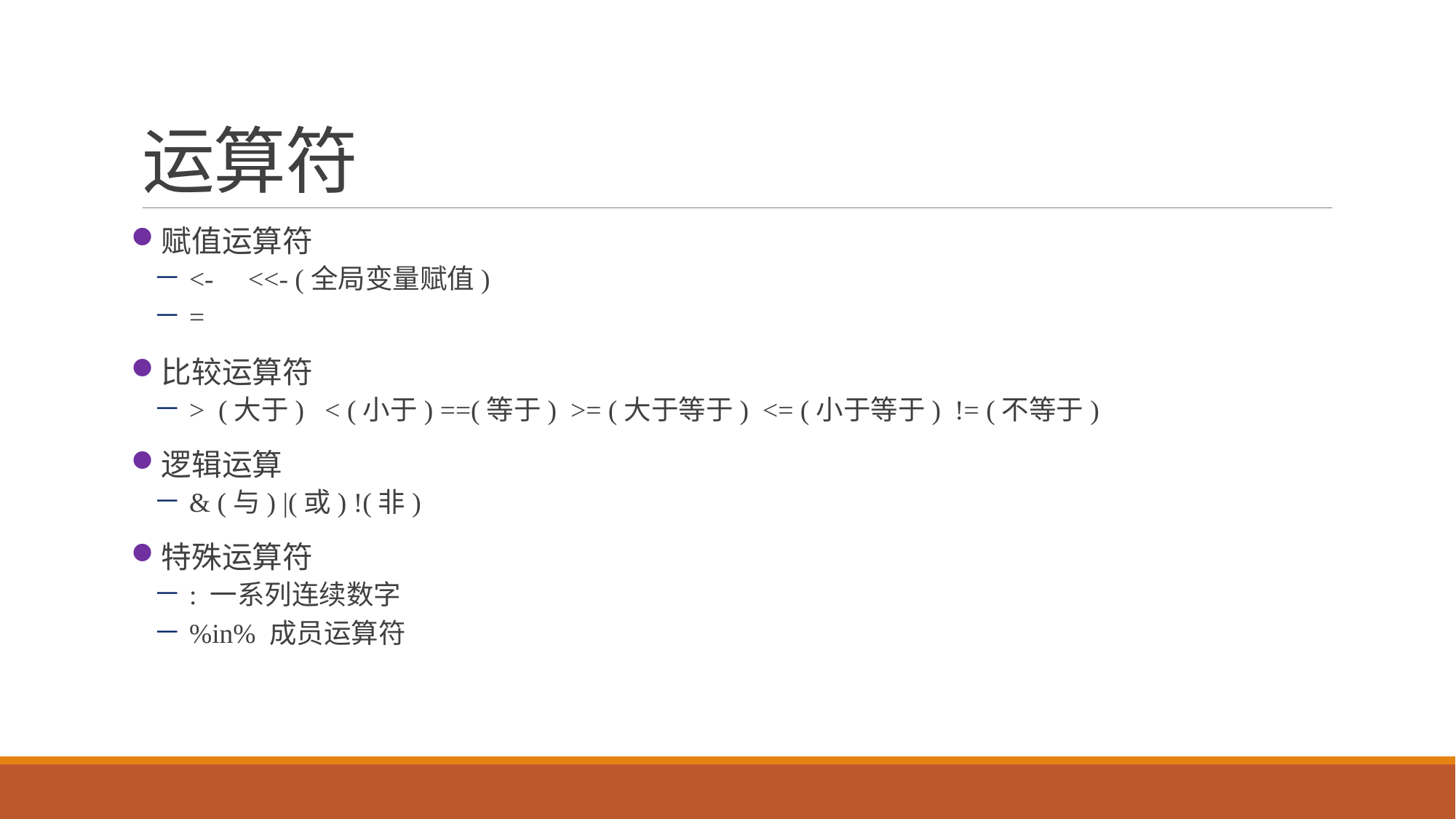

# 运算符
赋值运算符
<-     <<- (全局变量赋值)
=
比较运算符
>  (大于)   < (小于) ==(等于)  >= (大于等于)  <= (小于等于)  != (不等于)
逻辑运算
& (与) |(或) !(非)
特殊运算符
: 一系列连续数字
%in% 成员运算符